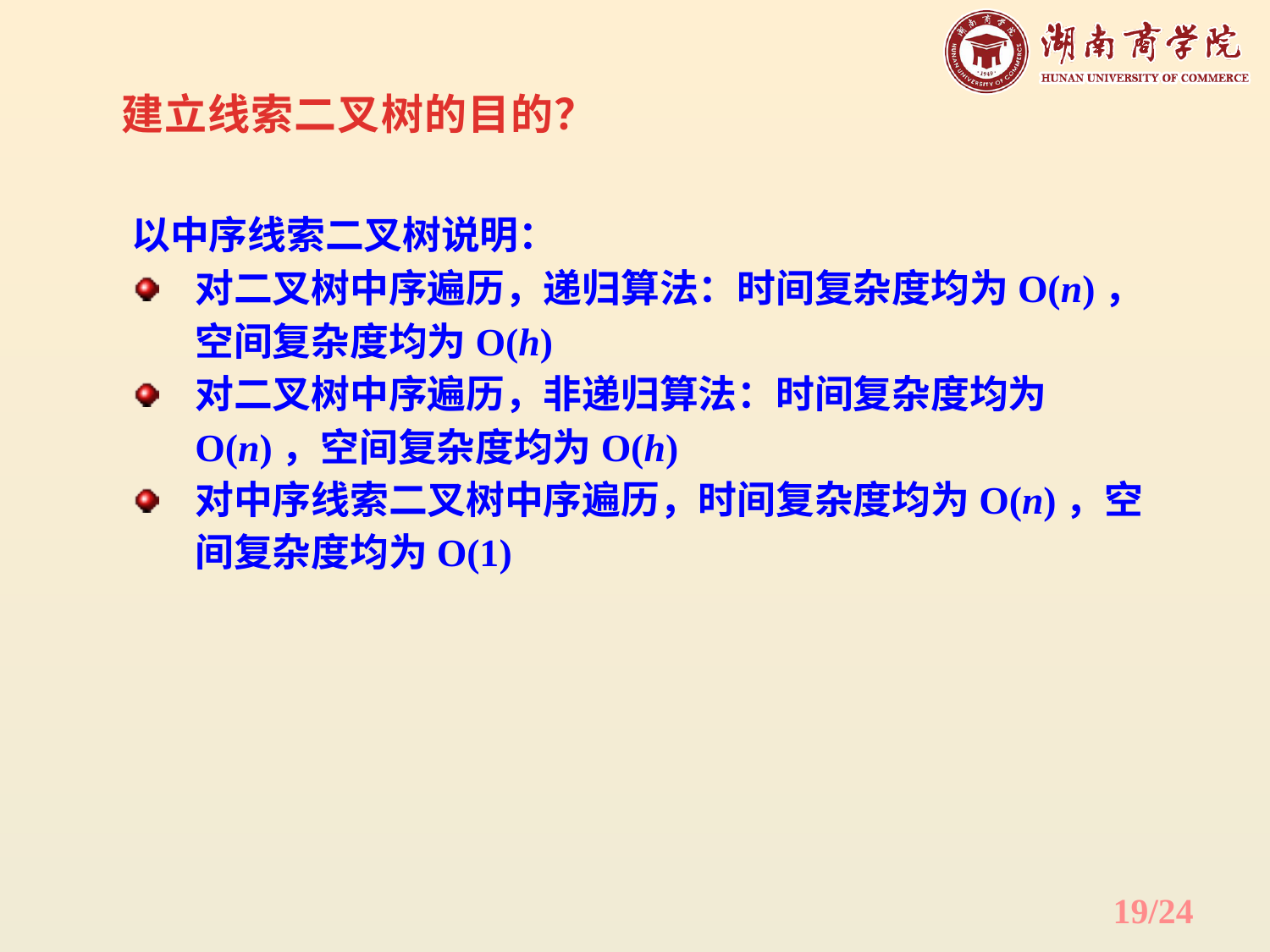

建立线索二叉树的目的？
以中序线索二叉树说明：
对二叉树中序遍历，递归算法：时间复杂度均为O(n)，空间复杂度均为O(h)
对二叉树中序遍历，非递归算法：时间复杂度均为O(n)，空间复杂度均为O(h)
对中序线索二叉树中序遍历，时间复杂度均为O(n)，空间复杂度均为O(1)
19/24